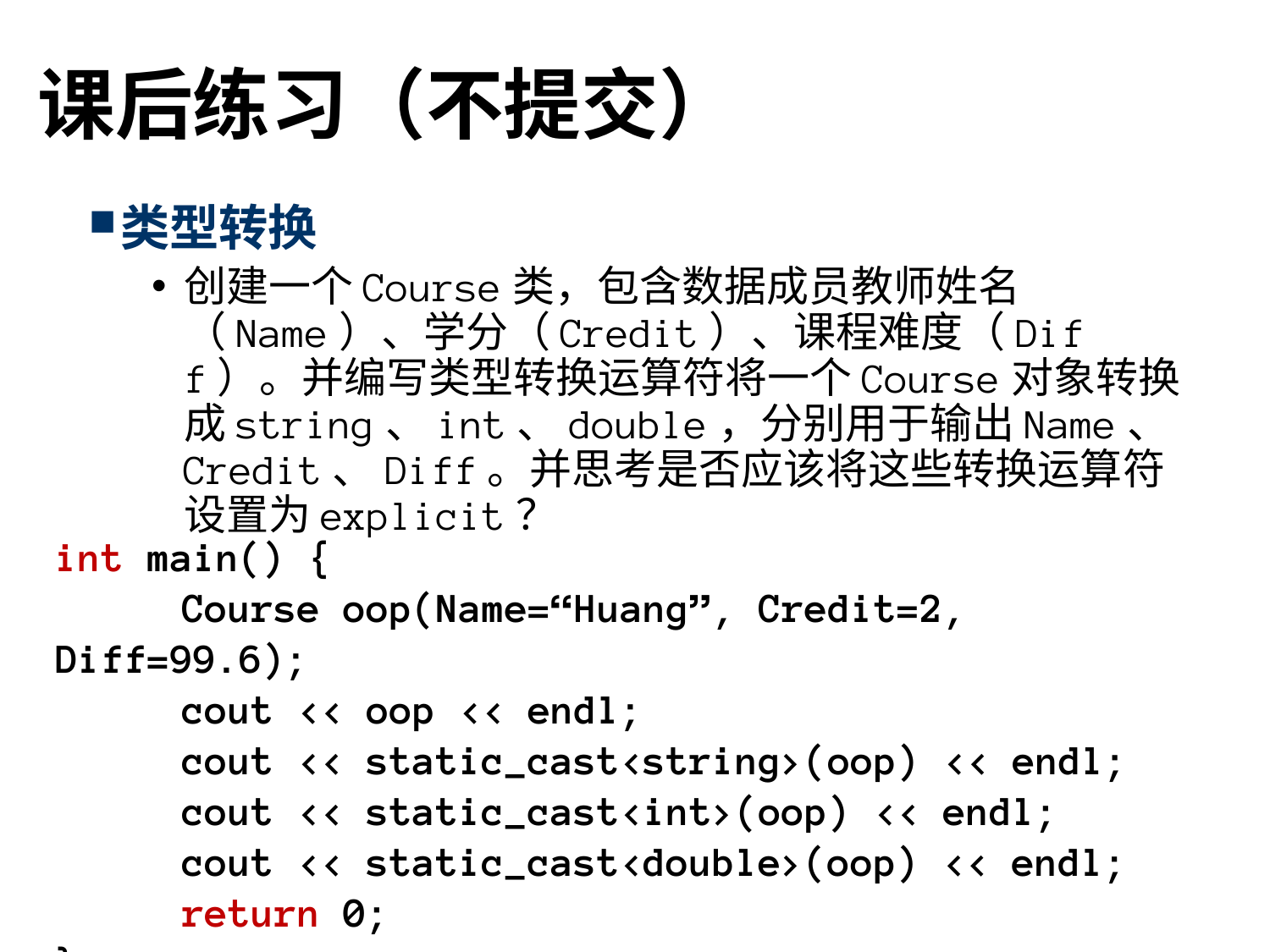

# 课后练习（不提交）
类型转换
创建一个Course类，包含数据成员教师姓名（Name）、学分（Credit）、课程难度（Diff）。并编写类型转换运算符将一个Course对象转换成string、int、double，分别用于输出Name、Credit、Diff。并思考是否应该将这些转换运算符设置为explicit？
int main() {
	Course oop(Name=“Huang”, Credit=2, Diff=99.6);
	cout << oop << endl;
	cout << static_cast<string>(oop) << endl;
	cout << static_cast<int>(oop) << endl;
	cout << static_cast<double>(oop) << endl;
	return 0;
}
65